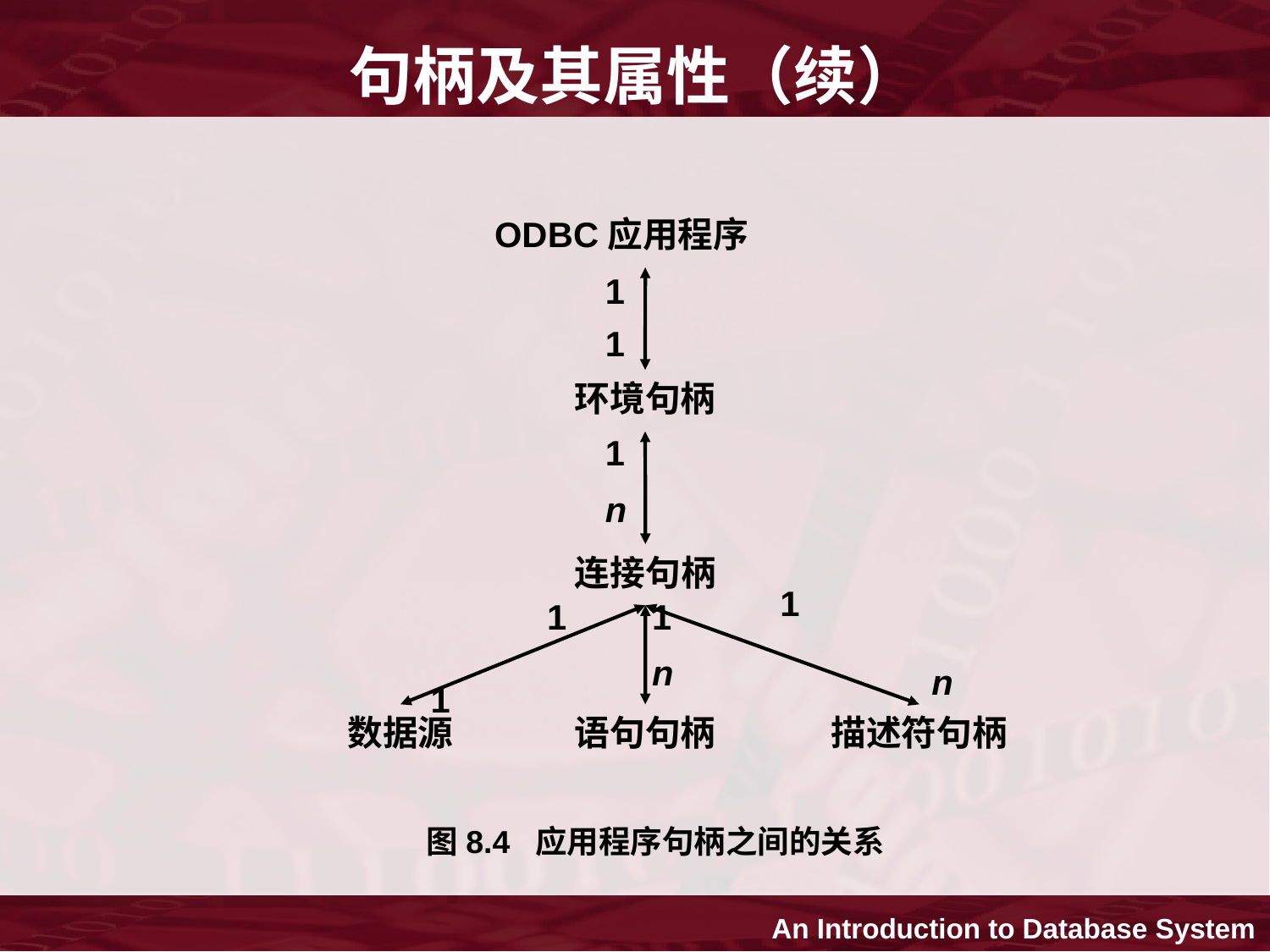

# 句柄及其属性（续）
ODBC应用程序
1
1
环境句柄
1
n
连接句柄
1
1
1
n
n
1
数据源
语句句柄
描述符句柄
图8.4  应用程序句柄之间的关系